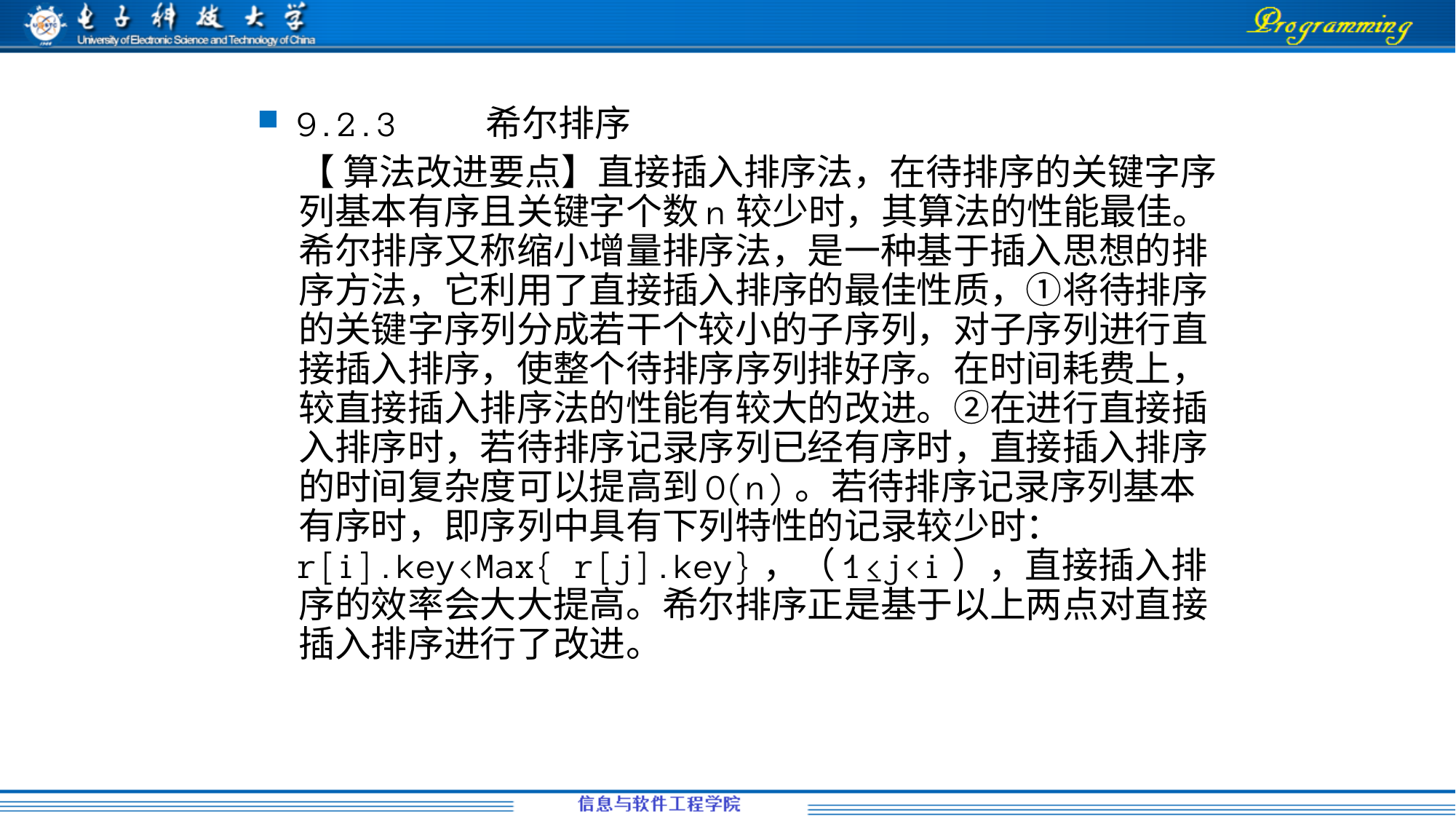

9.2.3    希尔排序
    【 算法改进要点】直接插入排序法，在待排序的关键字序列基本有序且关键字个数n较少时，其算法的性能最佳。希尔排序又称缩小增量排序法，是一种基于插入思想的排序方法，它利用了直接插入排序的最佳性质，①将待排序的关键字序列分成若干个较小的子序列，对子序列进行直接插入排序，使整个待排序序列排好序。在时间耗费上，较直接插入排序法的性能有较大的改进。②在进行直接插入排序时，若待排序记录序列已经有序时，直接插入排序的时间复杂度可以提高到O(n)。若待排序记录序列基本有序时，即序列中具有下列特性的记录较少时： r[i].key<Max{ r[j].key}，（1≤j<i），直接插入排序的效率会大大提高。希尔排序正是基于以上两点对直接插入排序进行了改进。